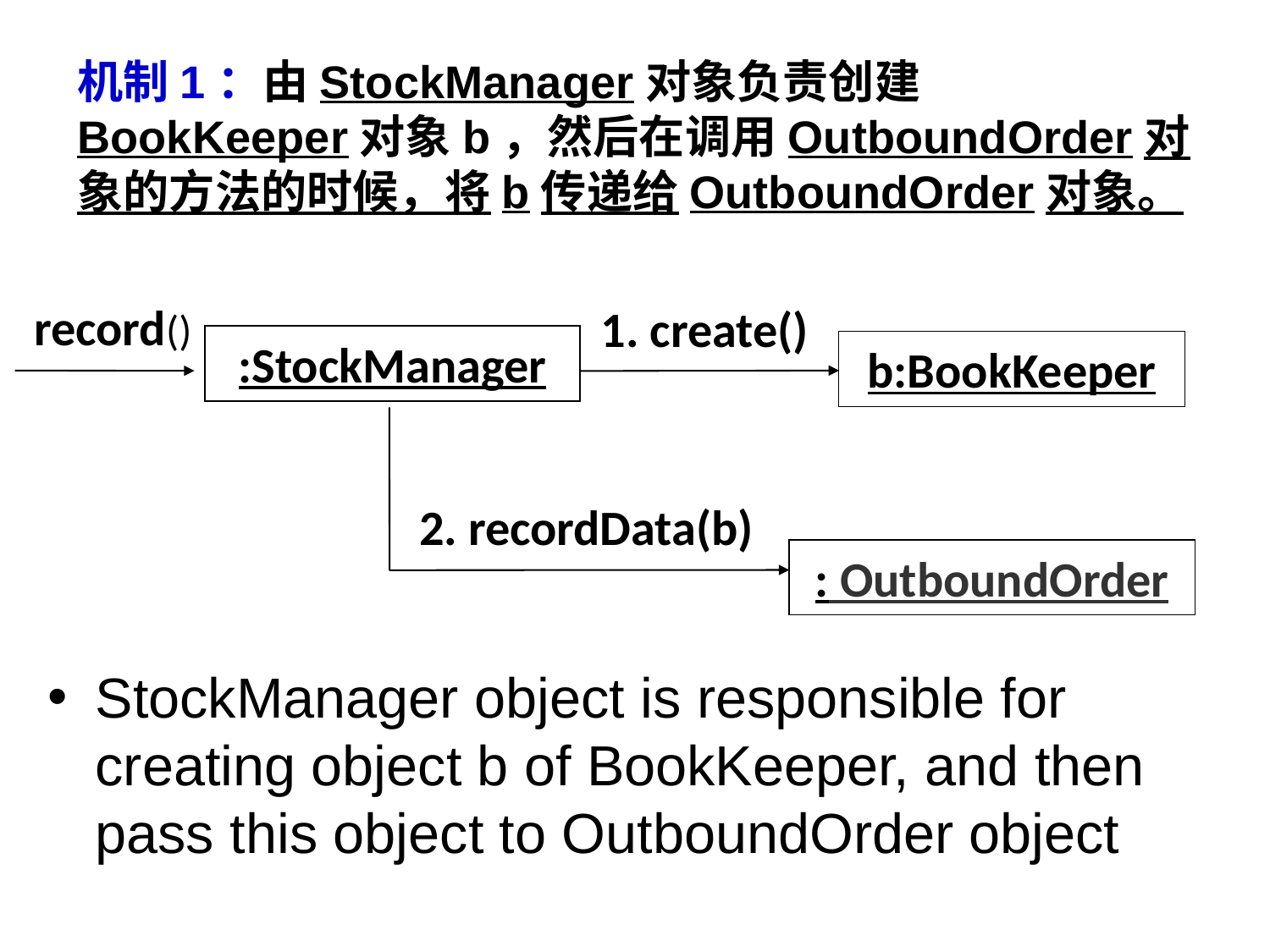

机制1：由StockManager对象负责创建BookKeeper对象b，然后在调用OutboundOrder对象的方法的时候，将b传递给OutboundOrder对象。
record()
1. create()
:StockManager
b:BookKeeper

2. recordData(b)

: OutboundOrder

StockManager object is responsible for creating object b of BookKeeper, and then pass this object to OutboundOrder object